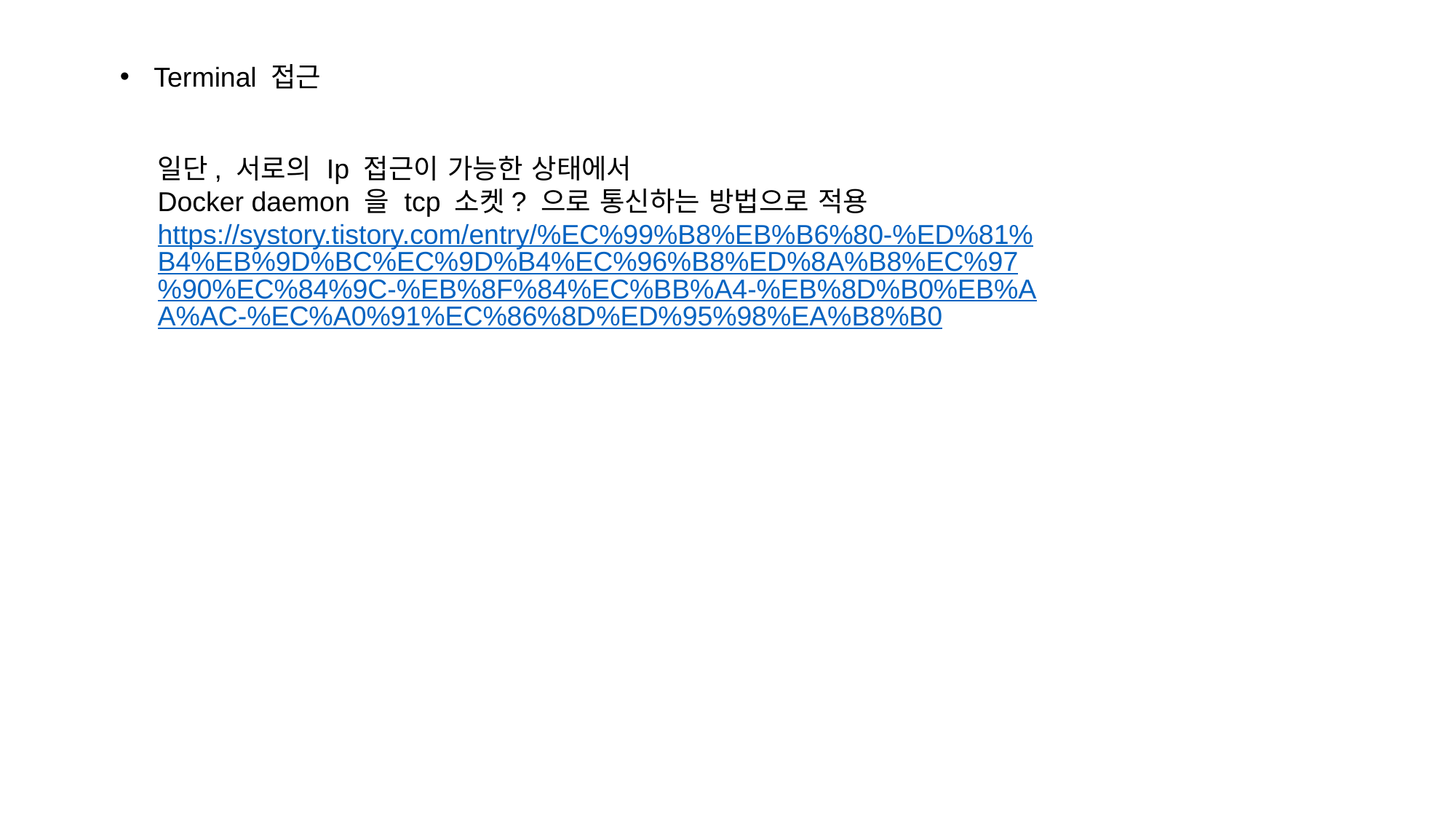

Terminal 접근
일단, 서로의 Ip 접근이 가능한 상태에서
Docker daemon 을 tcp 소켓? 으로 통신하는 방법으로 적용
https://systory.tistory.com/entry/%EC%99%B8%EB%B6%80-%ED%81%B4%EB%9D%BC%EC%9D%B4%EC%96%B8%ED%8A%B8%EC%97%90%EC%84%9C-%EB%8F%84%EC%BB%A4-%EB%8D%B0%EB%AA%AC-%EC%A0%91%EC%86%8D%ED%95%98%EA%B8%B0